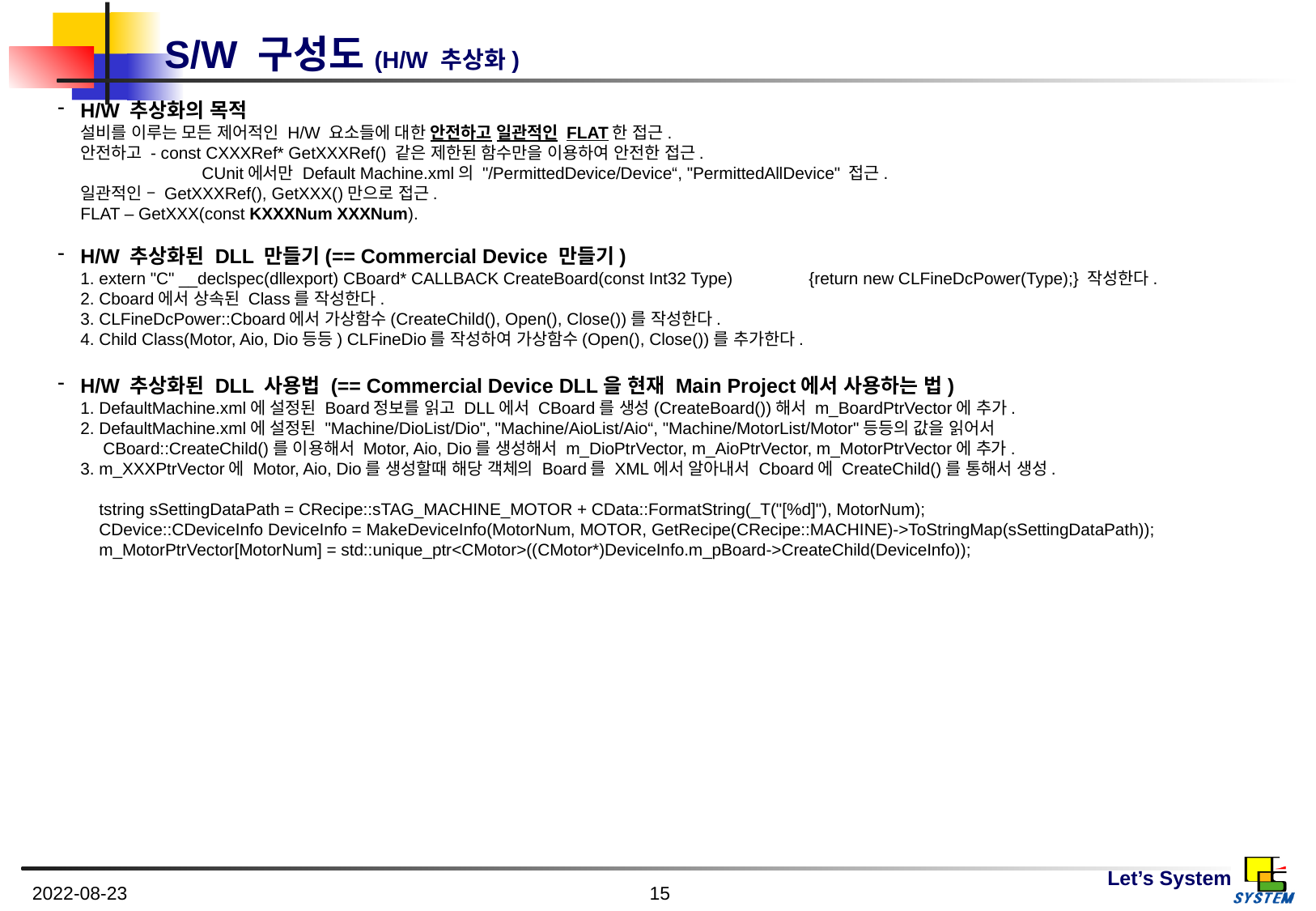

# S/W 구성도(H/W 추상화)
H/W 추상화의 목적
설비를 이루는 모든 제어적인 H/W 요소들에 대한 안전하고 일관적인 FLAT한 접근.
안전하고 - const CXXXRef* GetXXXRef() 같은 제한된 함수만을 이용하여 안전한 접근.
	CUnit에서만 Default Machine.xml의 "/PermittedDevice/Device“, "PermittedAllDevice" 접근.
일관적인 – GetXXXRef(), GetXXX()만으로 접근.
FLAT – GetXXX(const KXXXNum XXXNum).

H/W 추상화된 DLL 만들기(== Commercial Device 만들기)
1. extern "C" __declspec(dllexport) CBoard* CALLBACK CreateBoard(const Int32 Type)	{return new CLFineDcPower(Type);} 작성한다.
2. Cboard에서 상속된 Class를 작성한다.
3. CLFineDcPower::Cboard에서 가상함수(CreateChild(), Open(), Close())를 작성한다.
4. Child Class(Motor, Aio, Dio등등) CLFineDio를 작성하여 가상함수(Open(), Close())를 추가한다.
H/W 추상화된 DLL 사용법 (== Commercial Device DLL을 현재 Main Project에서 사용하는 법)
1. DefaultMachine.xml에 설정된 Board정보를 읽고 DLL에서 CBoard를 생성(CreateBoard())해서 m_BoardPtrVector에 추가.
2. DefaultMachine.xml에 설정된 "Machine/DioList/Dio", "Machine/AioList/Aio“, "Machine/MotorList/Motor"등등의 값을 읽어서
    CBoard::CreateChild()를 이용해서 Motor, Aio, Dio를 생성해서 m_DioPtrVector, m_AioPtrVector, m_MotorPtrVector에 추가.
3. m_XXXPtrVector에 Motor, Aio, Dio를 생성할때 해당 객체의 Board를 XML에서 알아내서 Cboard에 CreateChild()를 통해서 생성.
    tstring sSettingDataPath = CRecipe::sTAG_MACHINE_MOTOR + CData::FormatString(_T("[%d]"), MotorNum);
    CDevice::CDeviceInfo DeviceInfo = MakeDeviceInfo(MotorNum, MOTOR, GetRecipe(CRecipe::MACHINE)->ToStringMap(sSettingDataPath));
    m_MotorPtrVector[MotorNum] = std::unique_ptr<CMotor>((CMotor*)DeviceInfo.m_pBoard->CreateChild(DeviceInfo));
2022-08-23
15